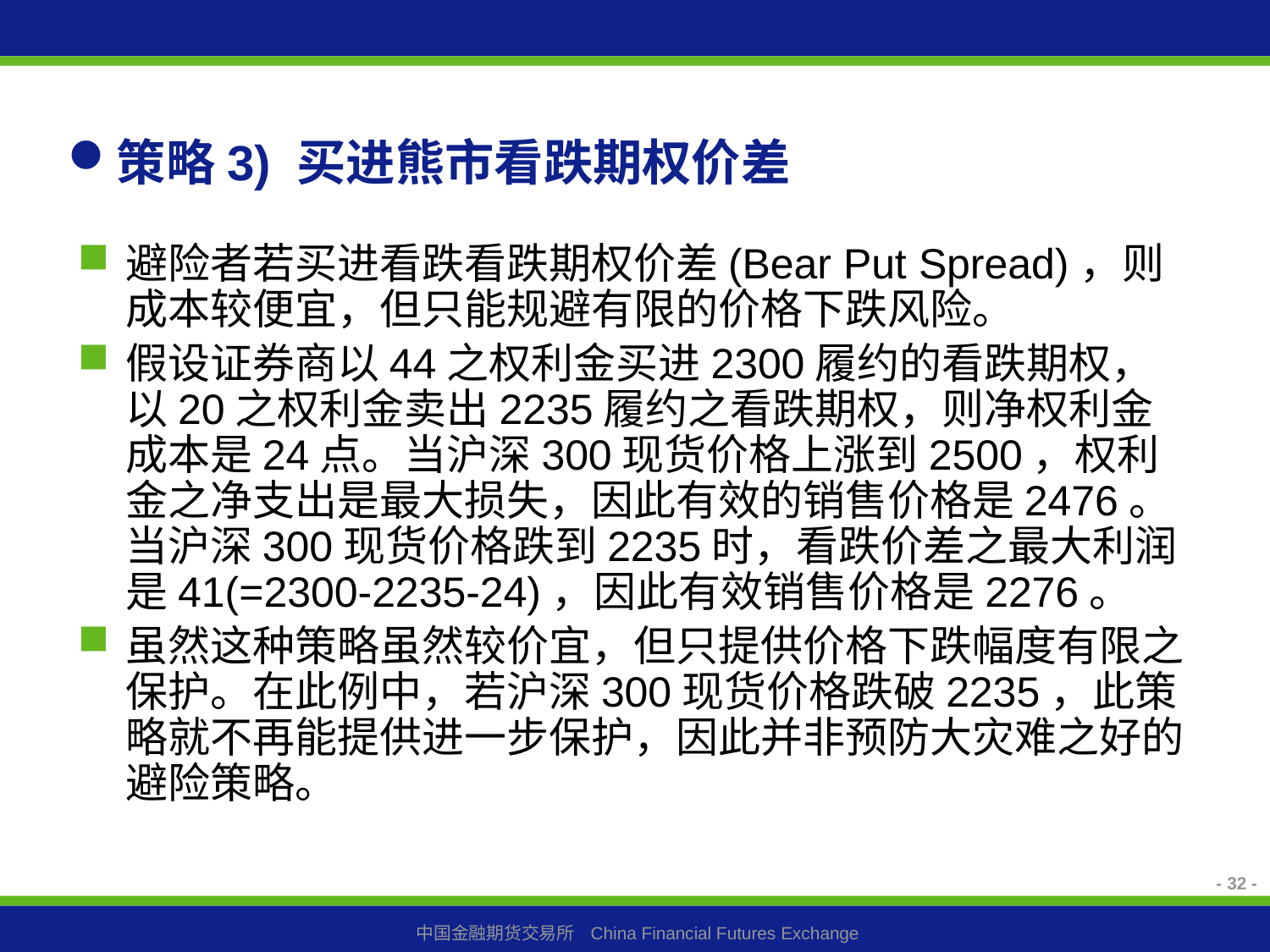

# 策略3) 买进熊市看跌期权价差
避险者若买进看跌看跌期权价差(Bear Put Spread)，则成本较便宜，但只能规避有限的价格下跌风险。
假设证券商以44之权利金买进2300履约的看跌期权，以20之权利金卖出2235履约之看跌期权，则净权利金成本是24点。当沪深300现货价格上涨到2500，权利金之净支出是最大损失，因此有效的销售价格是2476。当沪深300现货价格跌到2235时，看跌价差之最大利润是41(=2300-2235-24)，因此有效销售价格是2276。
虽然这种策略虽然较价宜，但只提供价格下跌幅度有限之保护。在此例中，若沪深300现货价格跌破2235，此策略就不再能提供进一步保护，因此并非预防大灾难之好的避险策略。
- 32 -